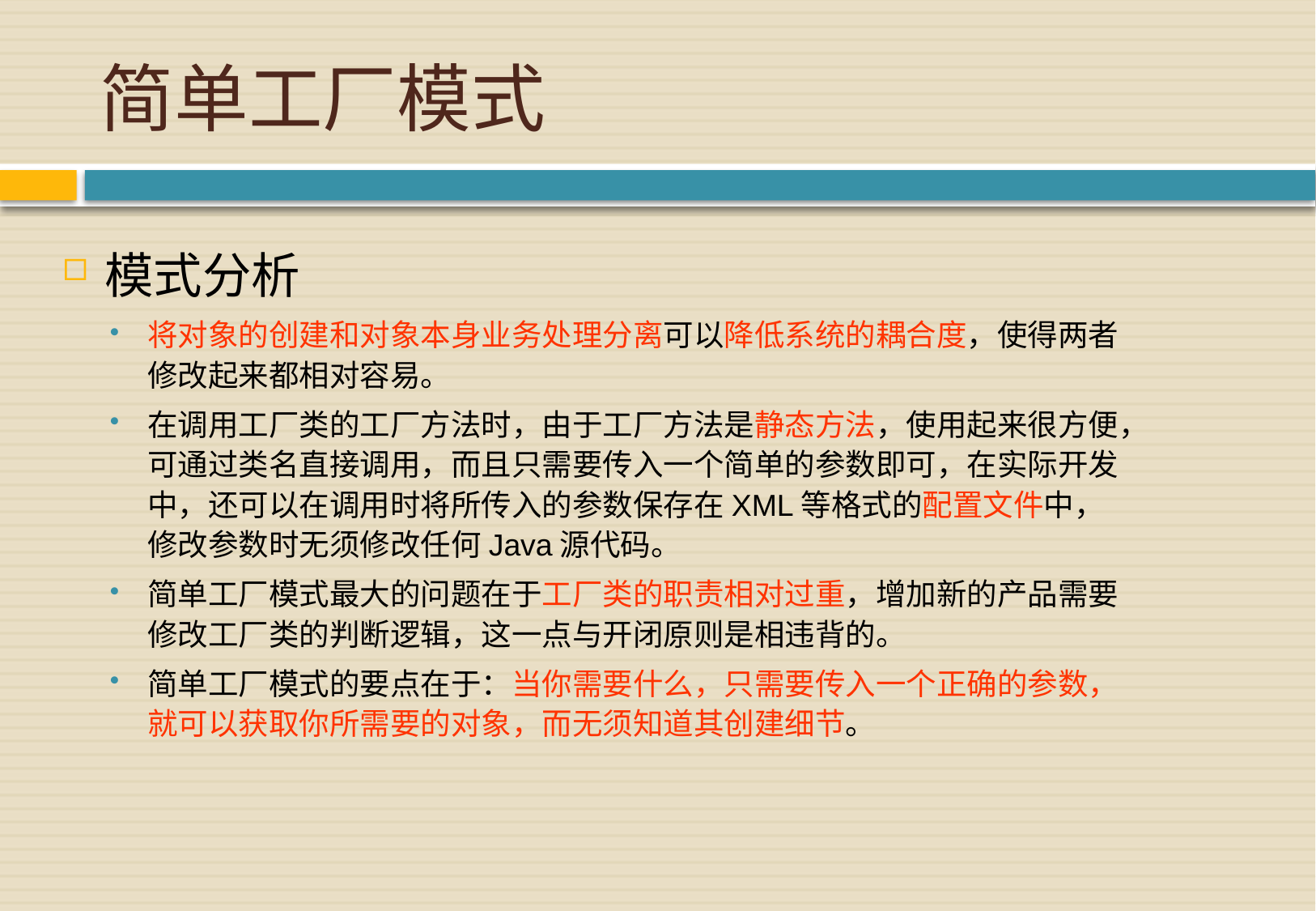

# 简单工厂模式
模式分析
将对象的创建和对象本身业务处理分离可以降低系统的耦合度，使得两者修改起来都相对容易。
在调用工厂类的工厂方法时，由于工厂方法是静态方法，使用起来很方便，可通过类名直接调用，而且只需要传入一个简单的参数即可，在实际开发中，还可以在调用时将所传入的参数保存在XML等格式的配置文件中，修改参数时无须修改任何Java源代码。
简单工厂模式最大的问题在于工厂类的职责相对过重，增加新的产品需要修改工厂类的判断逻辑，这一点与开闭原则是相违背的。
简单工厂模式的要点在于：当你需要什么，只需要传入一个正确的参数，就可以获取你所需要的对象，而无须知道其创建细节。